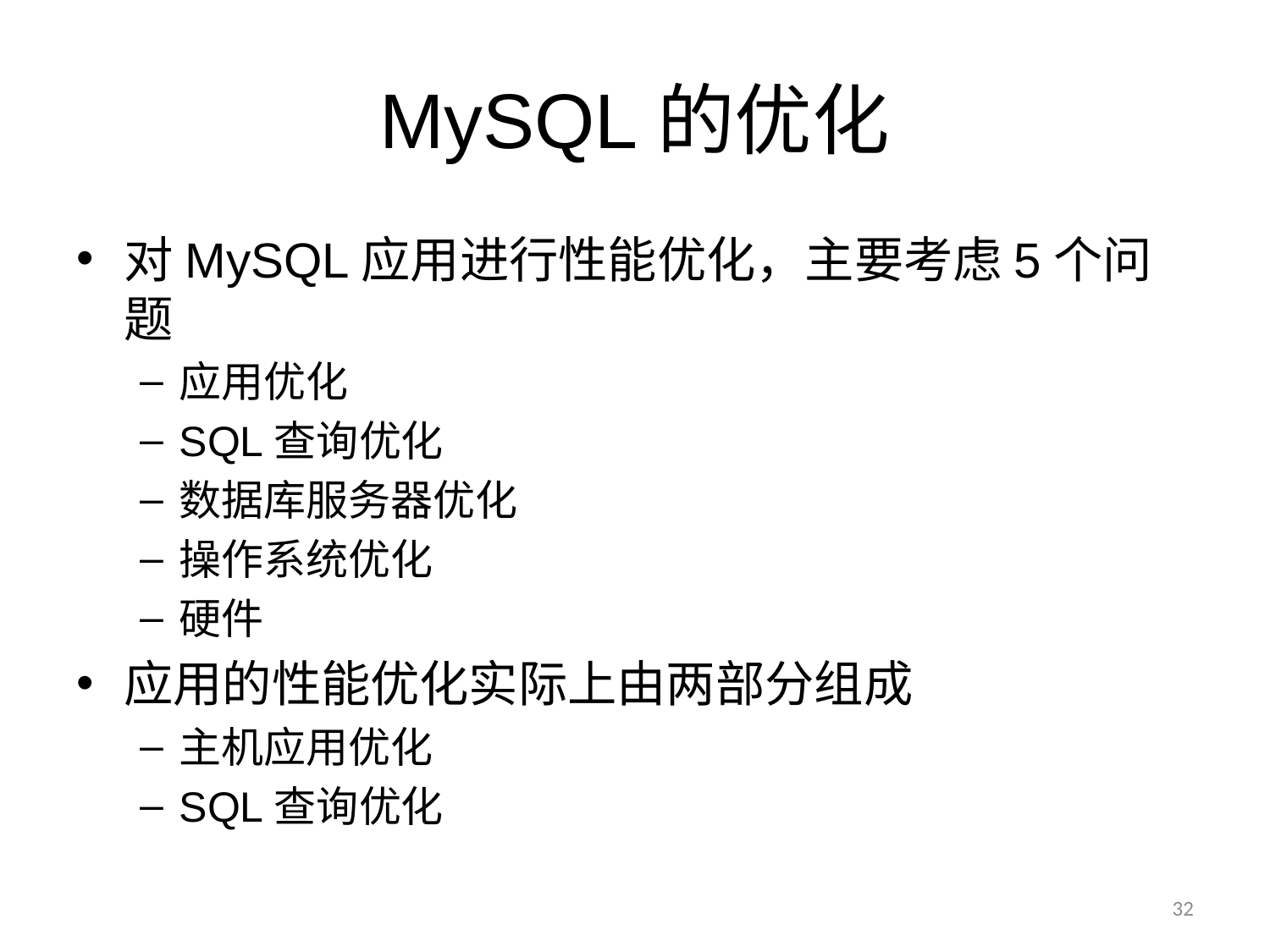

# MySQL的优化
对MySQL应用进行性能优化，主要考虑5个问题
应用优化
SQL查询优化
数据库服务器优化
操作系统优化
硬件
应用的性能优化实际上由两部分组成
主机应用优化
SQL查询优化
32